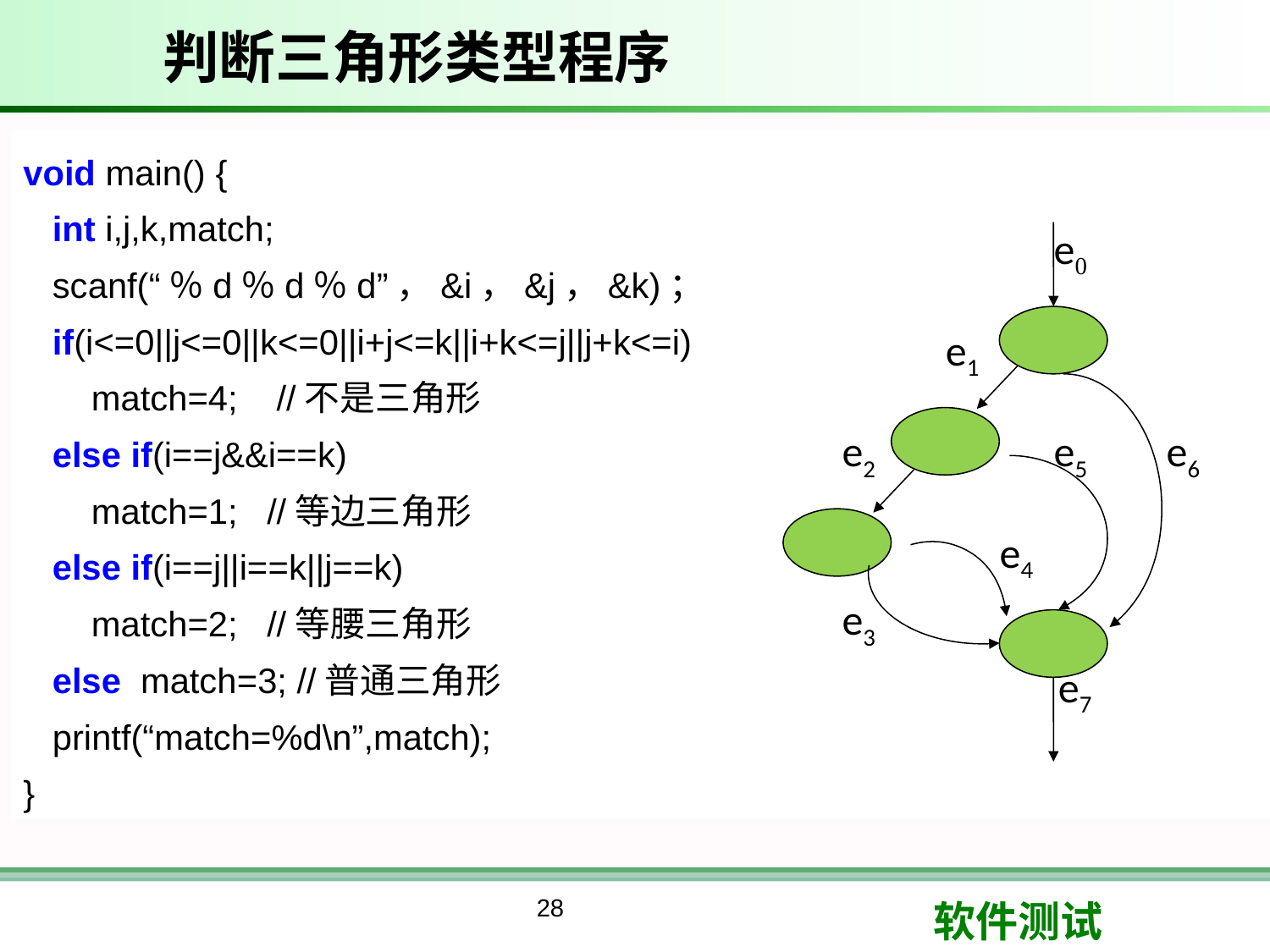

# 判断三角形类型程序
void main() {
   int i,j,k,match;
   scanf(“％d％d％d”，&i，&j，&k)；
   if(i<=0||j<=0||k<=0||i+j<=k||i+k<=j||j+k<=i)
       match=4;    //不是三角形
   else if(i==j&&i==k)
       match=1;   //等边三角形
   else if(i==j||i==k||j==k)
       match=2;   //等腰三角形
   else  match=3; //普通三角形
   printf(“match=%d\n”,match);
}

e0
e1
e2
e5
e6
e4
e3
e7
28